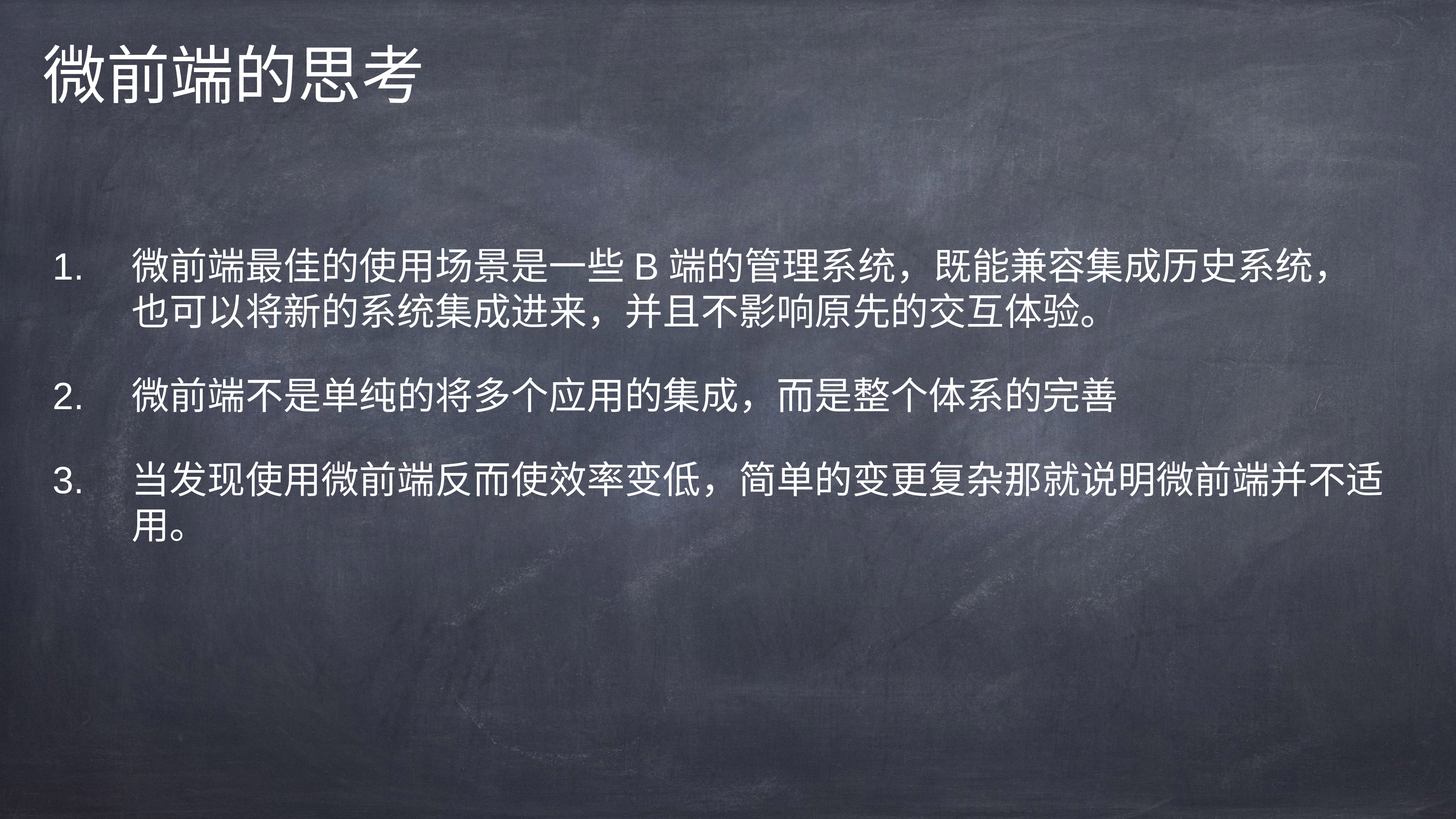

# 微前端的思考
微前端最佳的使用场景是一些B端的管理系统，既能兼容集成历史系统，也可以将新的系统集成进来，并且不影响原先的交互体验。
微前端不是单纯的将多个应用的集成，而是整个体系的完善
当发现使用微前端反而使效率变低，简单的变更复杂那就说明微前端并不适用。